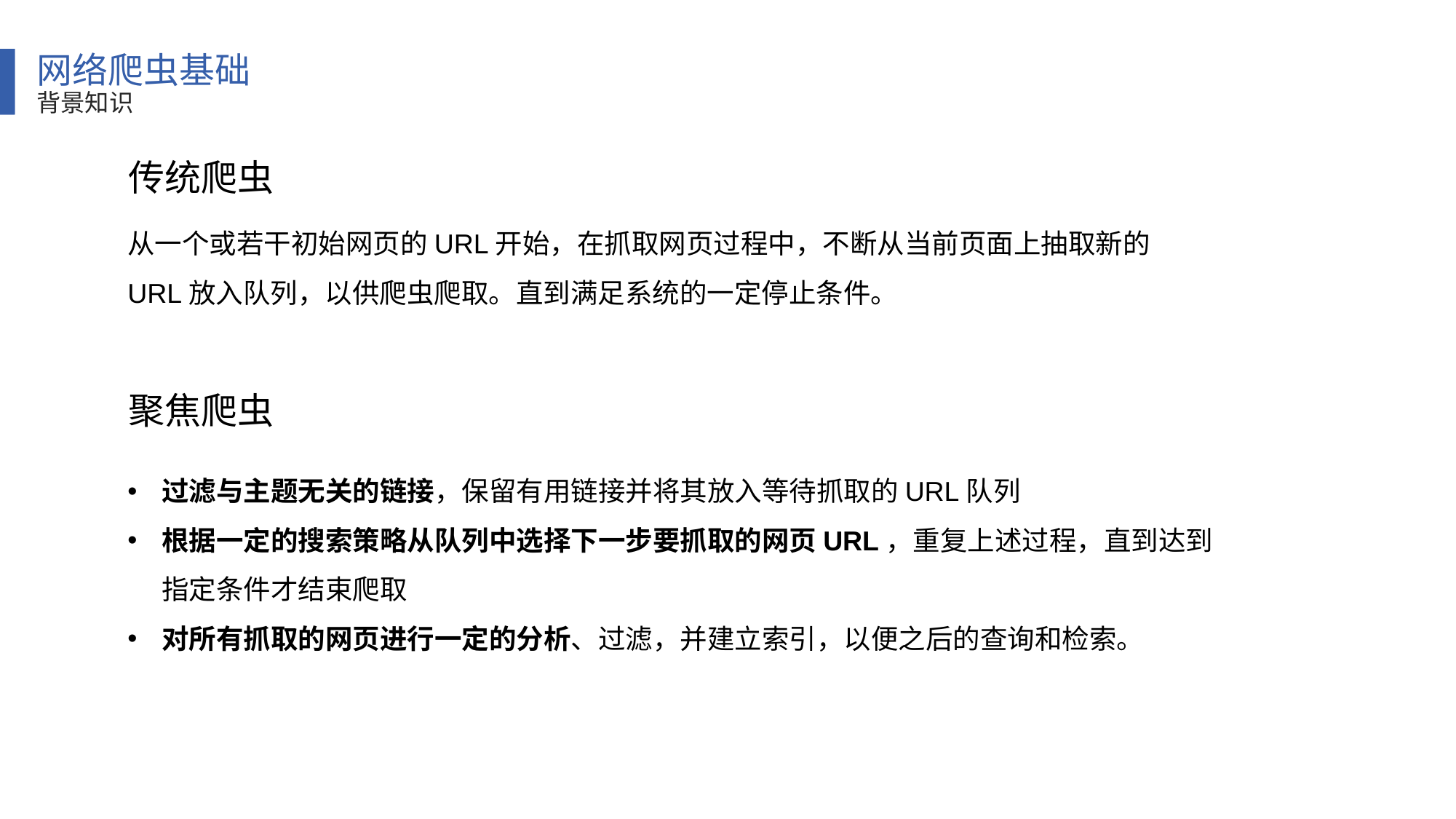

网络爬虫基础
背景知识
传统爬虫
从一个或若干初始网页的URL开始，在抓取网页过程中，不断从当前页面上抽取新的URL放入队列，以供爬虫爬取。直到满足系统的一定停止条件。
聚焦爬虫
过滤与主题无关的链接，保留有用链接并将其放入等待抓取的URL队列
根据一定的搜索策略从队列中选择下一步要抓取的网页URL，重复上述过程，直到达到指定条件才结束爬取
对所有抓取的网页进行一定的分析、过滤，并建立索引，以便之后的查询和检索。